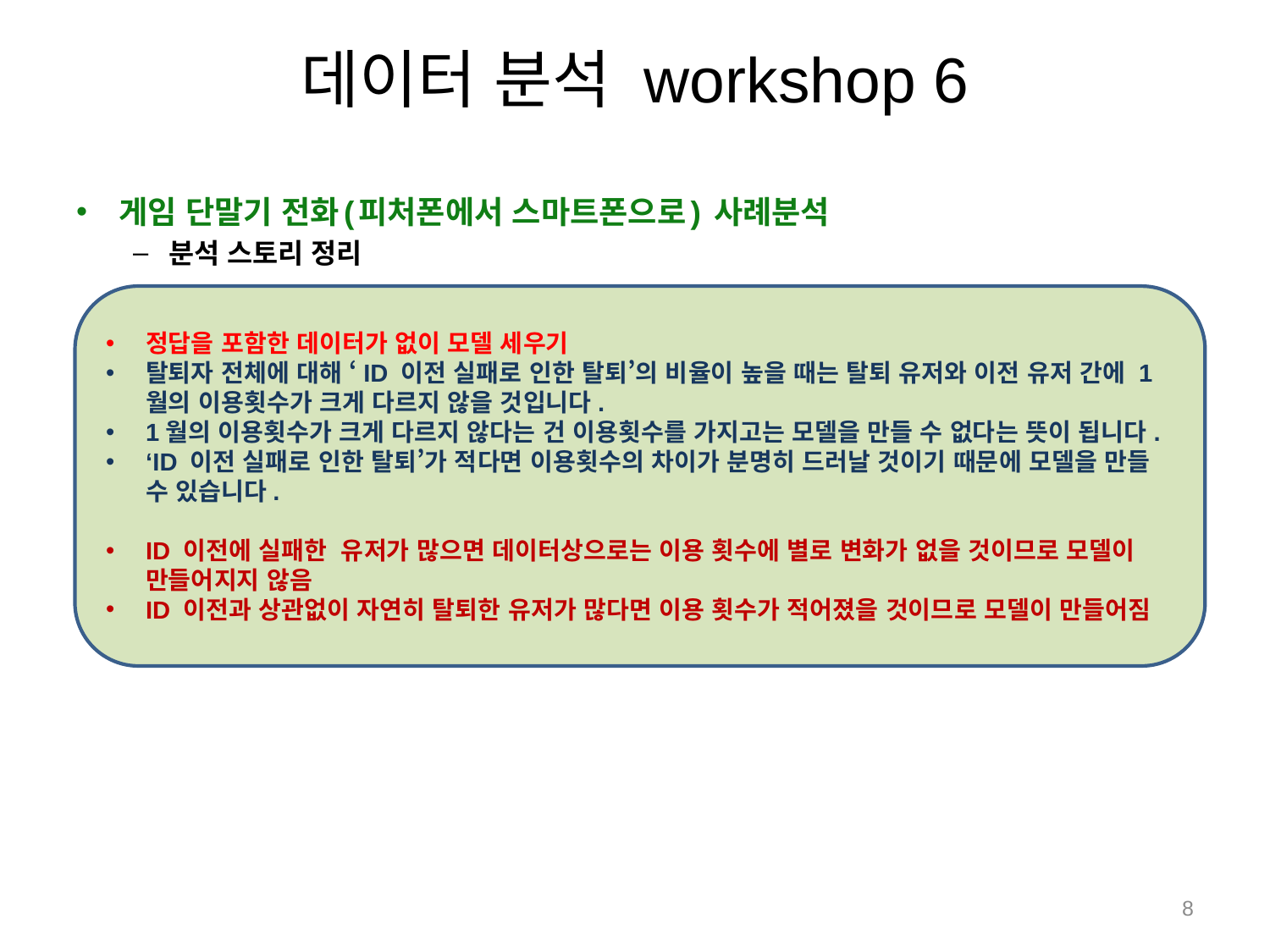

# 데이터 분석 workshop 6
게임 단말기 전화(피처폰에서 스마트폰으로) 사례분석
분석 스토리 정리
정답을 포함한 데이터가 없이 모델 세우기
탈퇴자 전체에 대해 ‘ID 이전 실패로 인한 탈퇴’의 비율이 높을 때는 탈퇴 유저와 이전 유저 간에 1월의 이용횟수가 크게 다르지 않을 것입니다.
1월의 이용횟수가 크게 다르지 않다는 건 이용횟수를 가지고는 모델을 만들 수 없다는 뜻이 됩니다.
‘ID 이전 실패로 인한 탈퇴’가 적다면 이용횟수의 차이가 분명히 드러날 것이기 때문에 모델을 만들 수 있습니다.

ID 이전에 실패한  유저가 많으면 데이터상으로는 이용 횟수에 별로 변화가 없을 것이므로 모델이 만들어지지 않음
ID 이전과 상관없이 자연히 탈퇴한 유저가 많다면 이용 횟수가 적어졌을 것이므로 모델이 만들어짐
8